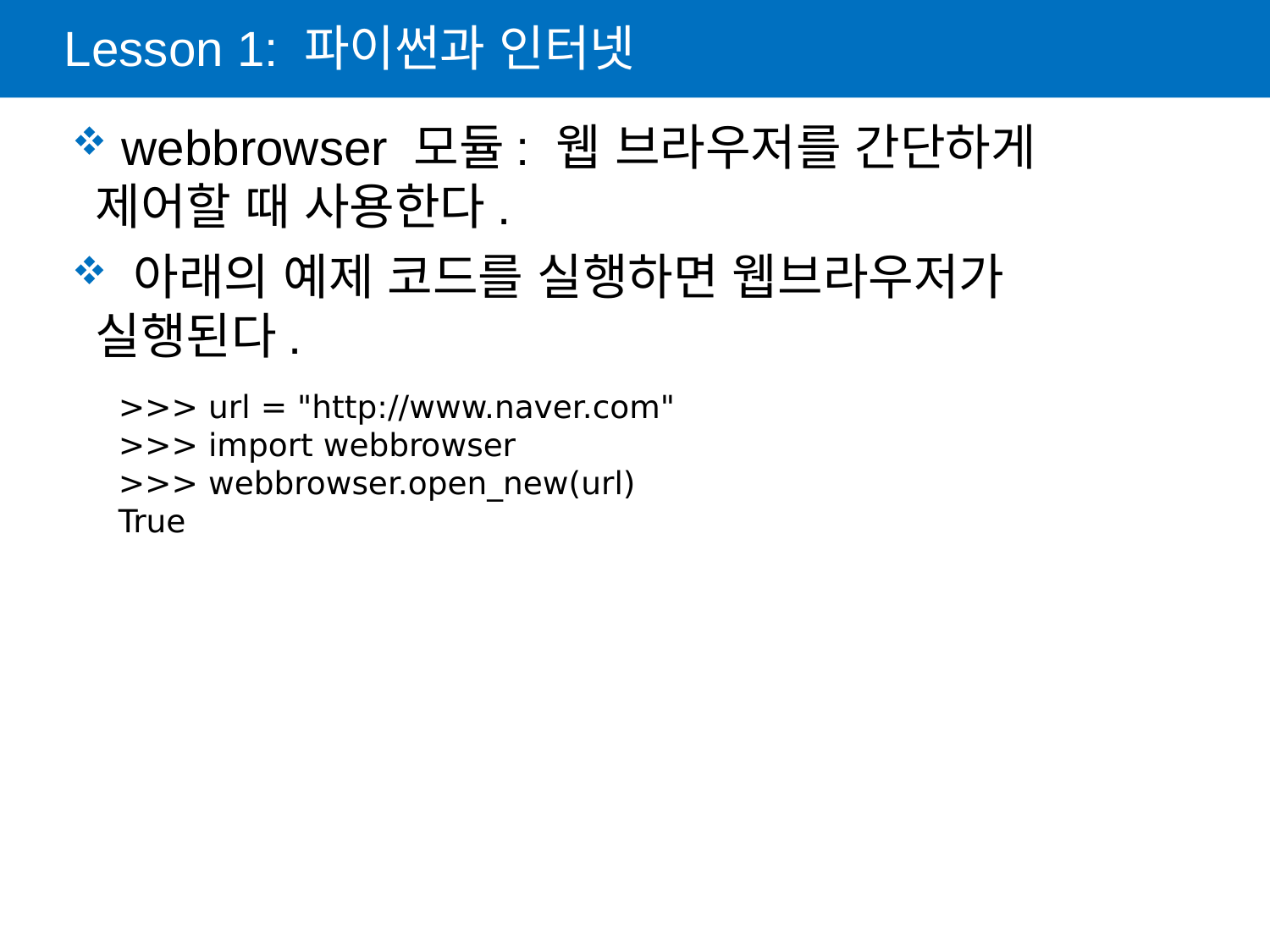

# Lesson 1: 파이썬과 인터넷
 webbrowser 모듈: 웹 브라우저를 간단하게 제어할 때 사용한다.
 아래의 예제 코드를 실행하면 웹브라우저가 실행된다.
>>> url = "http://www.naver.com"
>>> import webbrowser
>>> webbrowser.open_new(url)
True